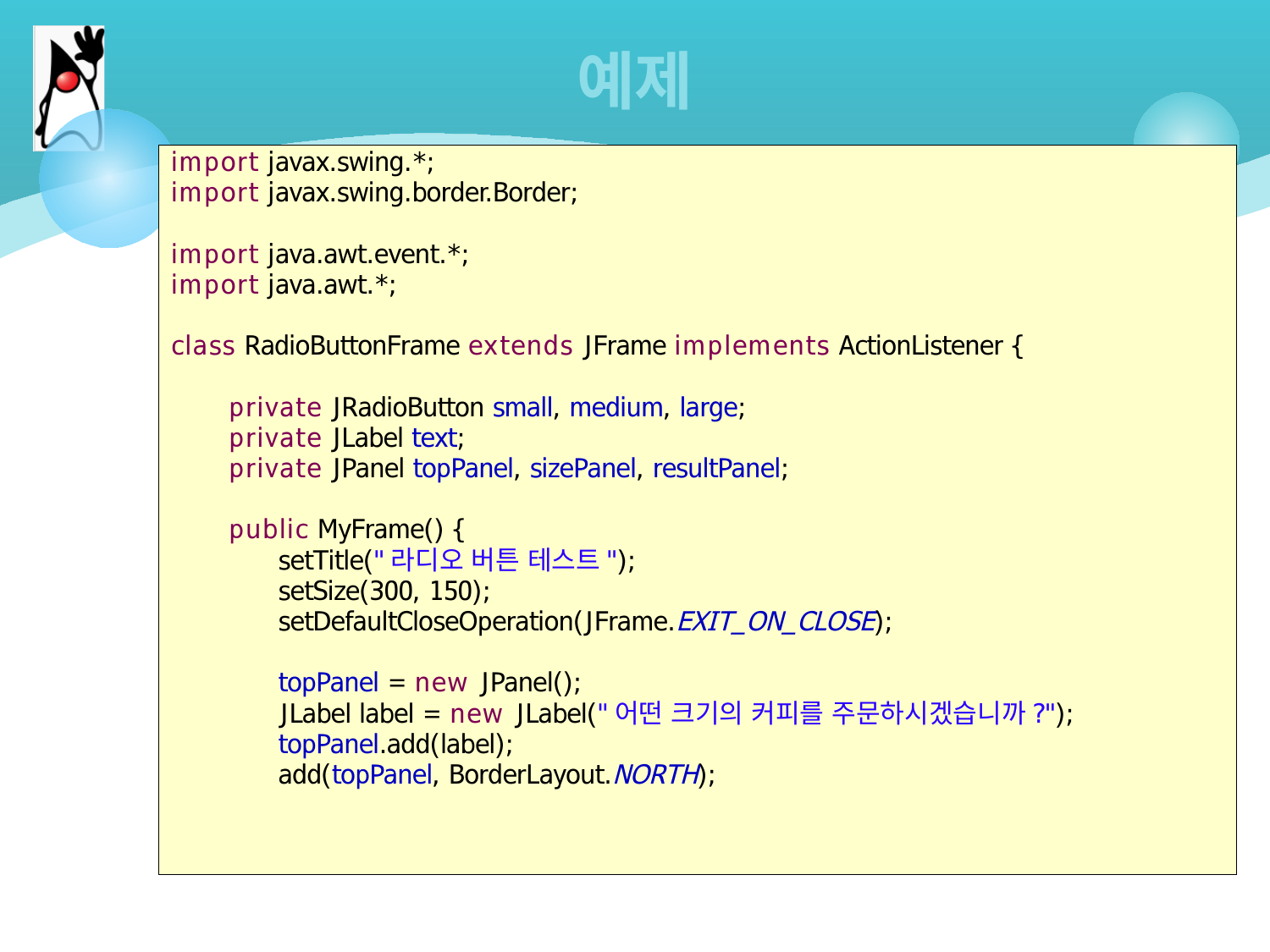

# 예제
import javax.swing.*;
import javax.swing.border.Border;

import java.awt.event.*;
import java.awt.*;

class RadioButtonFrame extends JFrame implements ActionListener {

       private JRadioButton small, medium, large;
       private JLabel text;
       private JPanel topPanel, sizePanel, resultPanel;

       public MyFrame() {
             setTitle("라디오 버튼 테스트");
             setSize(300, 150);
             setDefaultCloseOperation(JFrame.EXIT_ON_CLOSE);

             topPanel = new JPanel();
             JLabel label = new JLabel("어떤 크기의 커피를 주문하시겠습니까?");
             topPanel.add(label);
             add(topPanel, BorderLayout.NORTH);